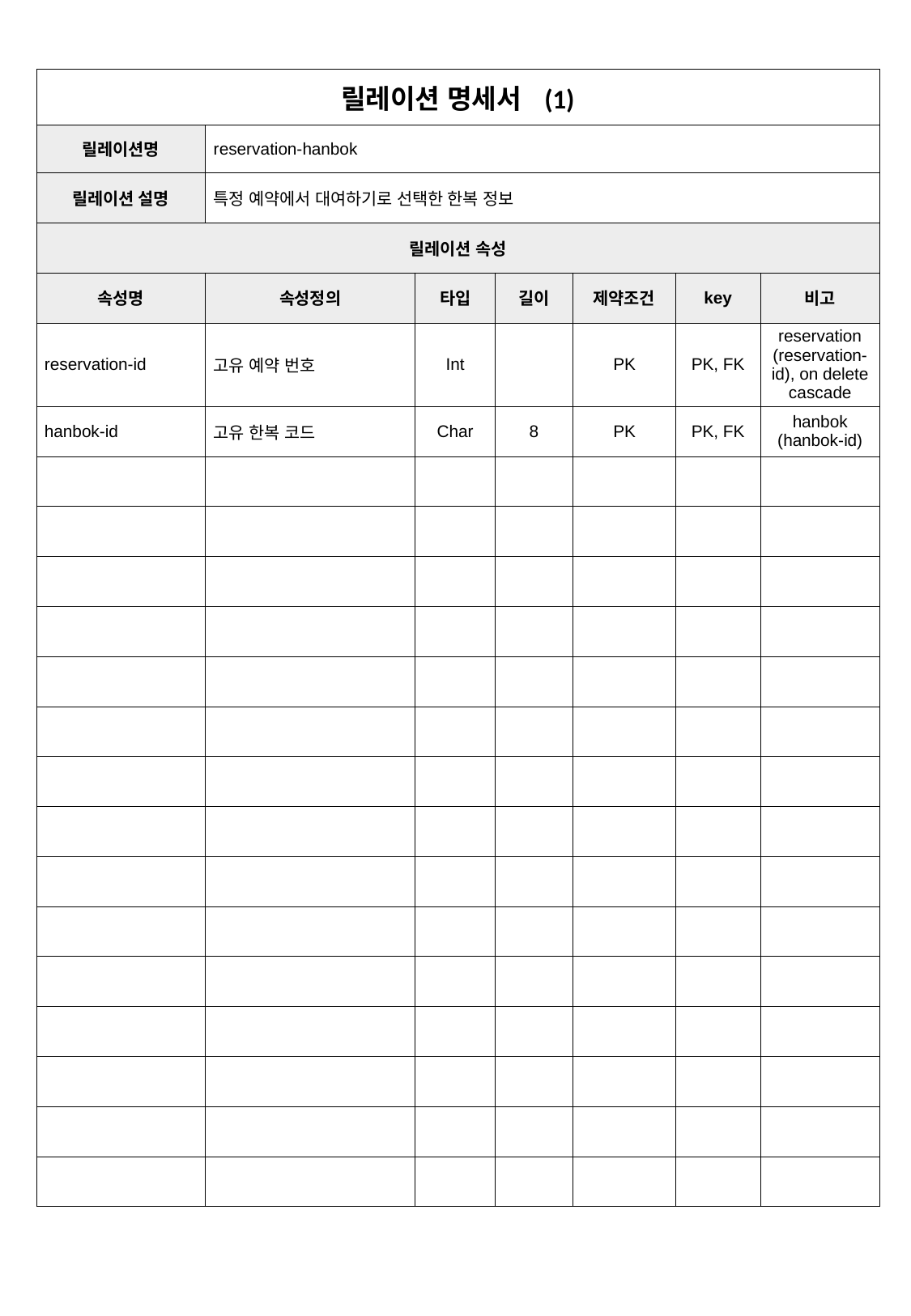

| 릴레이션 명세서 (1) |  |  |  |  |  |  |
| --- | --- | --- | --- | --- | --- | --- |
| 릴레이션명 | reservation-hanbok |  |  |  |  |  |
| 릴레이션 설명 | 특정 예약에서 대여하기로 선택한 한복 정보 |  |  |  |  |  |
| 릴레이션 속성 |  |  |  |  |  |  |
| 속성명 | 속성정의 | 타입 | 길이 | 제약조건 | key | 비고 |
| reservation-id | 고유 예약 번호 | Int |  | PK | PK, FK | reservation (reservation-id), on delete cascade |
| hanbok-id | 고유 한복 코드 | Char | 8 | PK | PK, FK | hanbok (hanbok-id) |
|  |  |  |  |  |  |  |
|  |  |  |  |  |  |  |
|  |  |  |  |  |  |  |
|  |  |  |  |  |  |  |
|  |  |  |  |  |  |  |
|  |  |  |  |  |  |  |
|  |  |  |  |  |  |  |
|  |  |  |  |  |  |  |
|  |  |  |  |  |  |  |
|  |  |  |  |  |  |  |
|  |  |  |  |  |  |  |
|  |  |  |  |  |  |  |
|  |  |  |  |  |  |  |
|  |  |  |  |  |  |  |
|  |  |  |  |  |  |  |